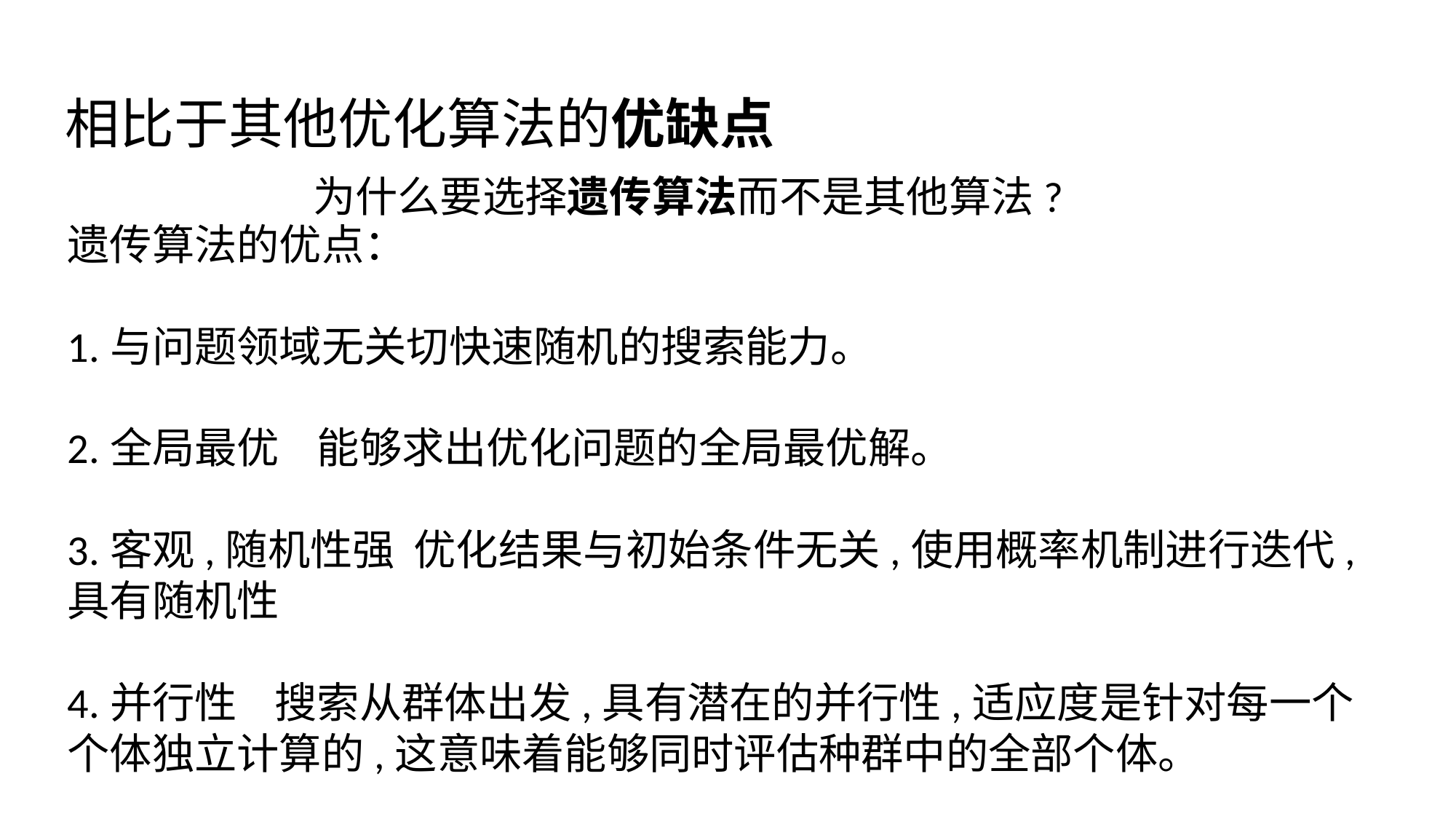

相比于其他优化算法的优缺点
为什么要选择遗传算法而不是其他算法?
遗传算法的优点：

1.与问题领域无关切快速随机的搜索能力。

2.全局最优    能够求出优化问题的全局最优解。

3.客观,随机性强  优化结果与初始条件无关,使用概率机制进行迭代,具有随机性

4.并行性    搜索从群体出发,具有潜在的并行性,适应度是针对每一个个体独立计算的,这意味着能够同时评估种群中的全部个体。